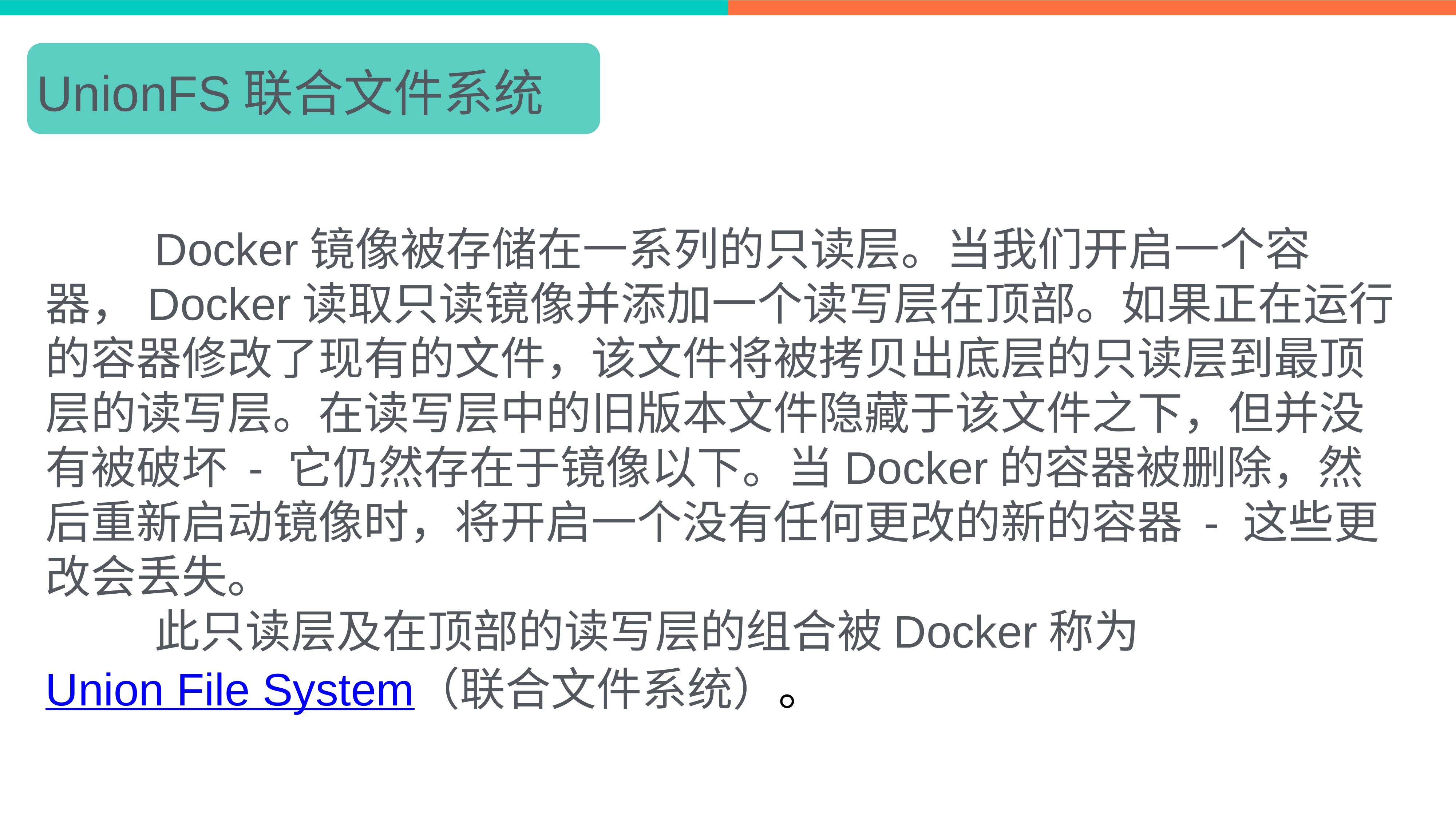

UnionFS联合文件系统

		Docker镜像被存储在一系列的只读层。当我们开启一个容器，Docker读取只读镜像并添加一个读写层在顶部。如果正在运行的容器修改了现有的文件，该文件将被拷贝出底层的只读层到最顶层的读写层。在读写层中的旧版本文件隐藏于该文件之下，但并没有被破坏 - 它仍然存在于镜像以下。当Docker的容器被删除，然后重新启动镜像时，将开启一个没有任何更改的新的容器 - 这些更改会丢失。
		此只读层及在顶部的读写层的组合被Docker称为 Union File System（联合文件系统）。